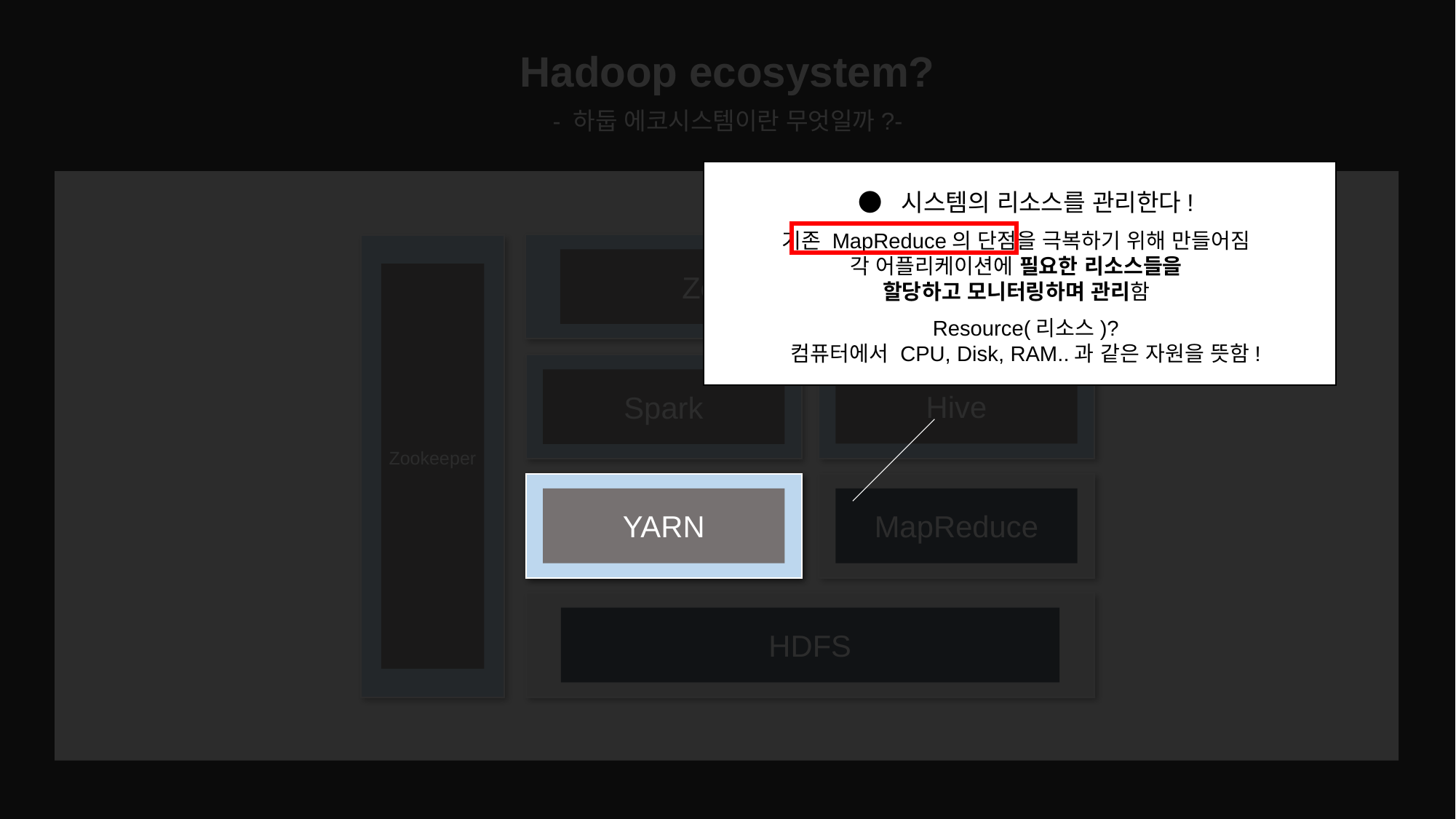

Hadoop ecosystem?
- 하둡 에코시스템이란 무엇일까?-

●  시스템의 리소스를 관리한다!
기존 MapReduce의 단점을 극복하기 위해 만들어짐
각 어플리케이션에 필요한 리소스들을
할당하고 모니터링하며 관리함

Zeppelin Notebook
Resource(리소스)?
컴퓨터에서 CPU, Disk, RAM..과 같은 자원을 뜻함!

Hive

Spark

Zookeeper

YARN

YARN

MapReduce

HDFS